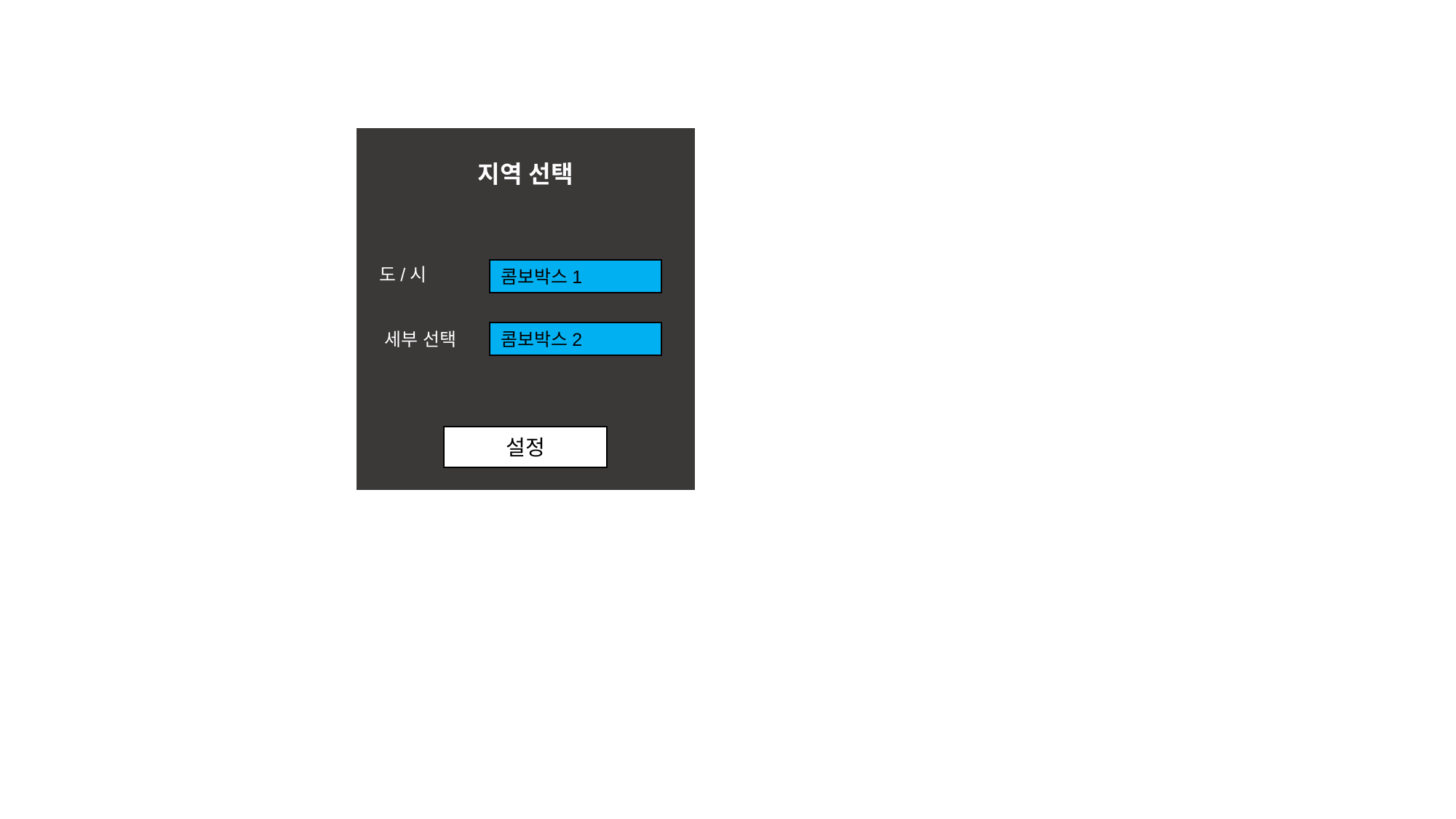

지역 선택
도/시
콤보박스1
콤보박스2
세부 선택
설정